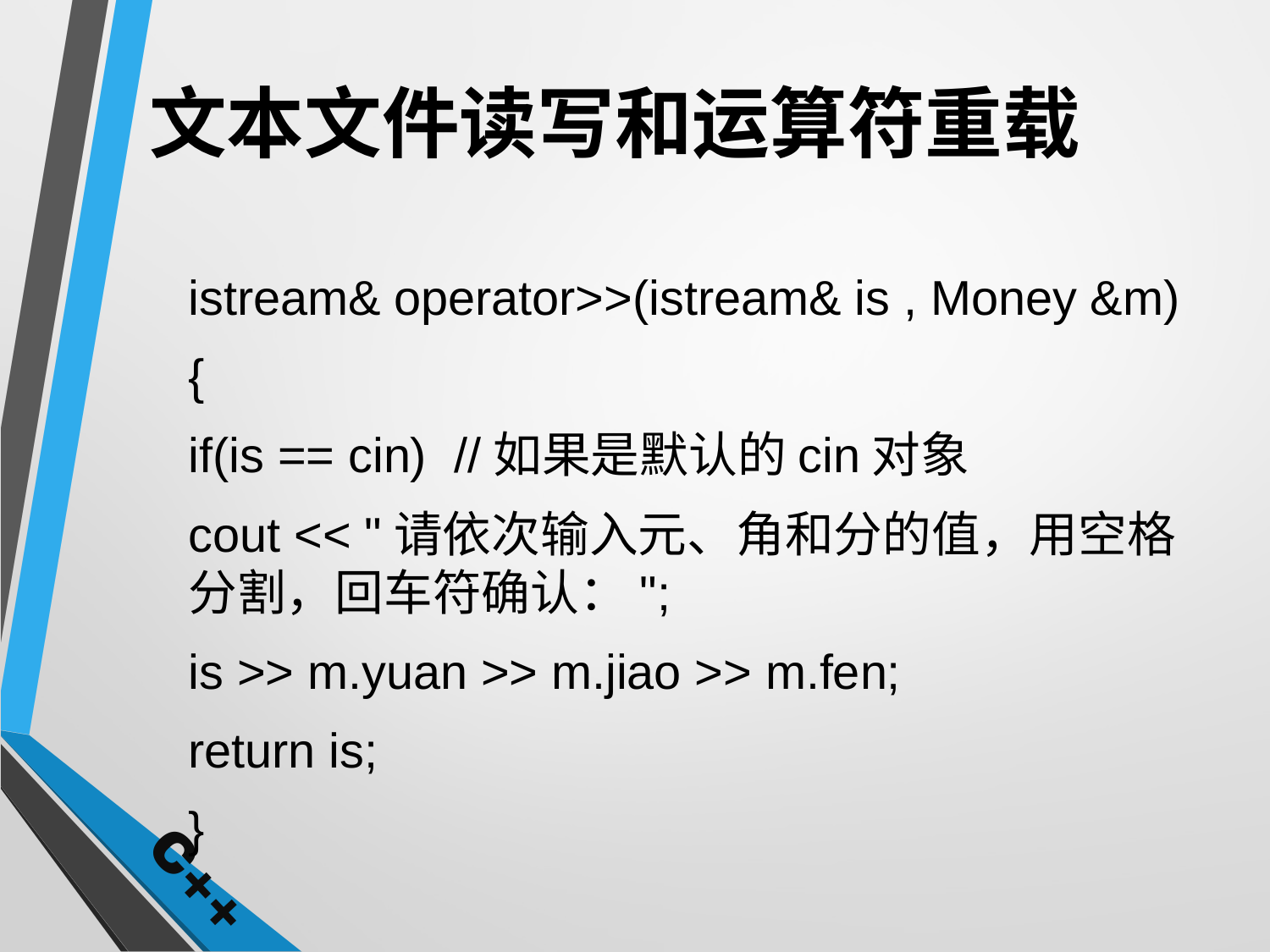

# 文本文件读写和运算符重载
	istream& operator>>(istream& is , Money &m)
	{
	if(is == cin)  //如果是默认的cin对象
			cout << "请依次输入元、角和分的值，用空格分割，回车符确认：";
	is >> m.yuan >> m.jiao >> m.fen;
	return is;
	}